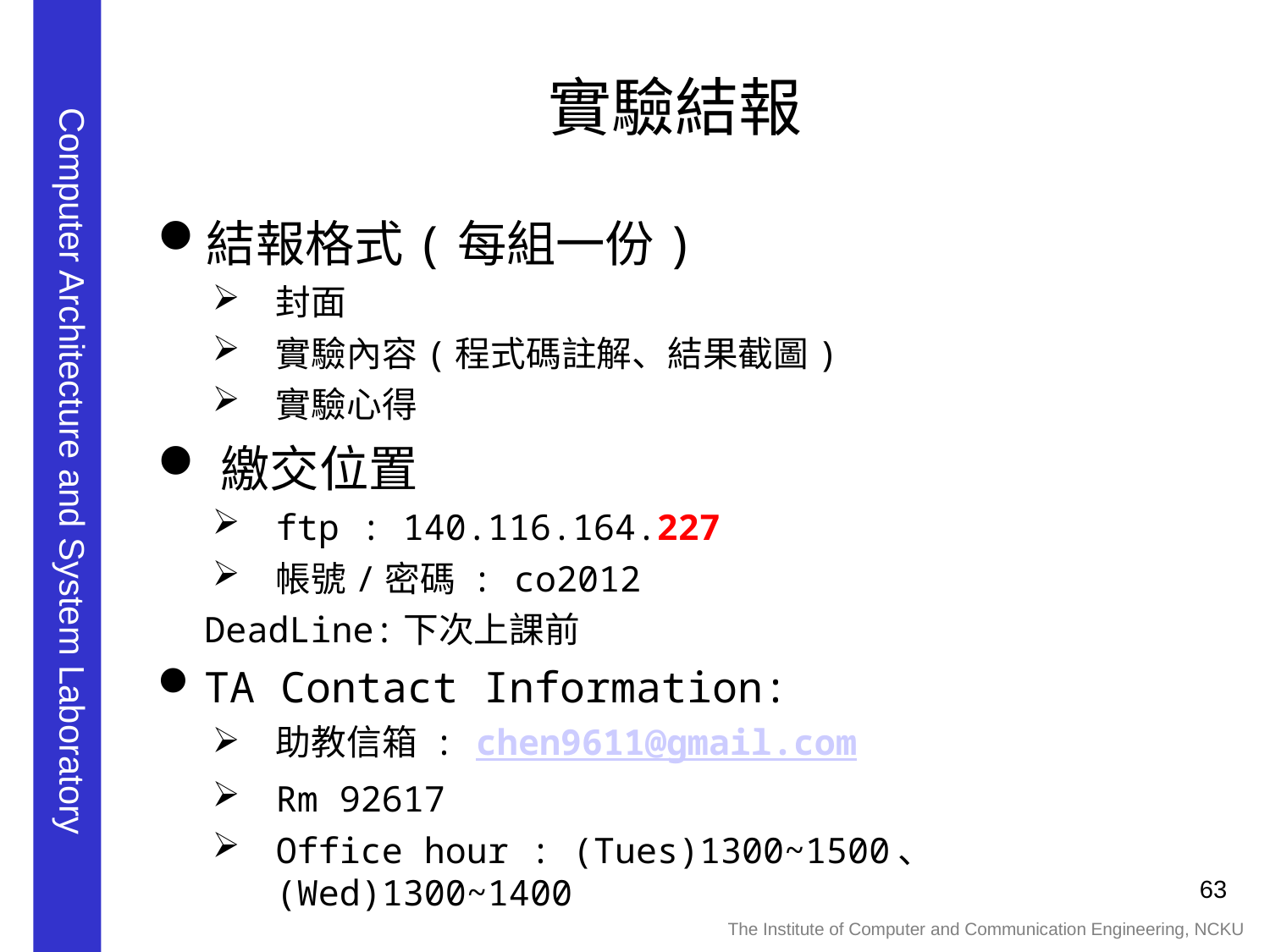

實驗結報
結報格式(每組一份)
封面
實驗內容(程式碼註解、結果截圖)
實驗心得
繳交位置
ftp : 140.116.164.227
帳號/密碼 : co2012
	DeadLine:下次上課前
TA Contact Information:
助教信箱 : chen9611@gmail.com
Rm 92617
Office hour : (Tues)1300~1500、(Wed)1300~1400

63